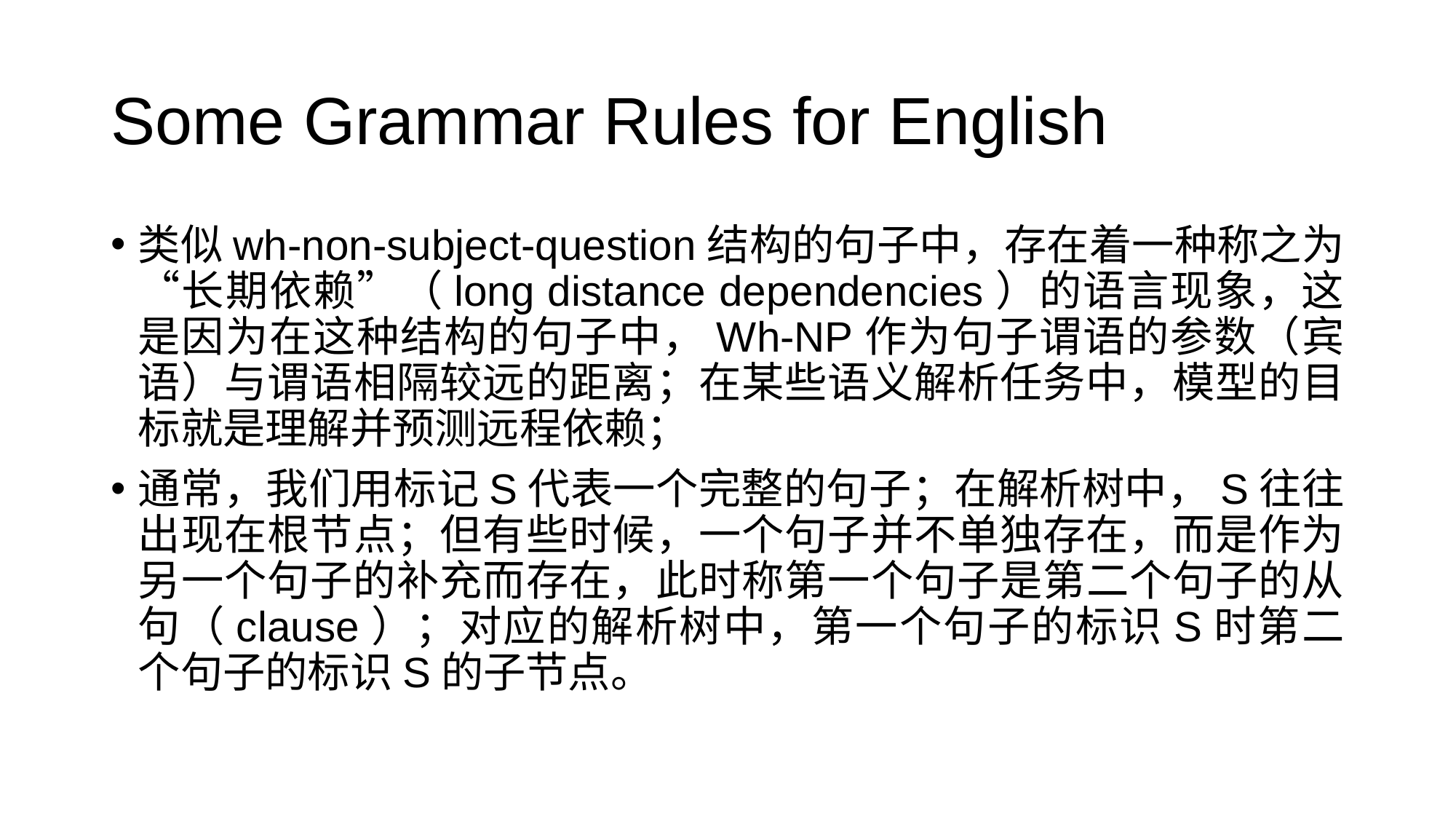

# Some Grammar Rules for English
类似wh-non-subject-question结构的句子中，存在着一种称之为“长期依赖”（long distance dependencies）的语言现象，这是因为在这种结构的句子中，Wh-NP作为句子谓语的参数（宾语）与谓语相隔较远的距离；在某些语义解析任务中，模型的目标就是理解并预测远程依赖；
通常，我们用标记S代表一个完整的句子；在解析树中，S往往出现在根节点；但有些时候，一个句子并不单独存在，而是作为另一个句子的补充而存在，此时称第一个句子是第二个句子的从句（clause）；对应的解析树中，第一个句子的标识S时第二个句子的标识S的子节点。